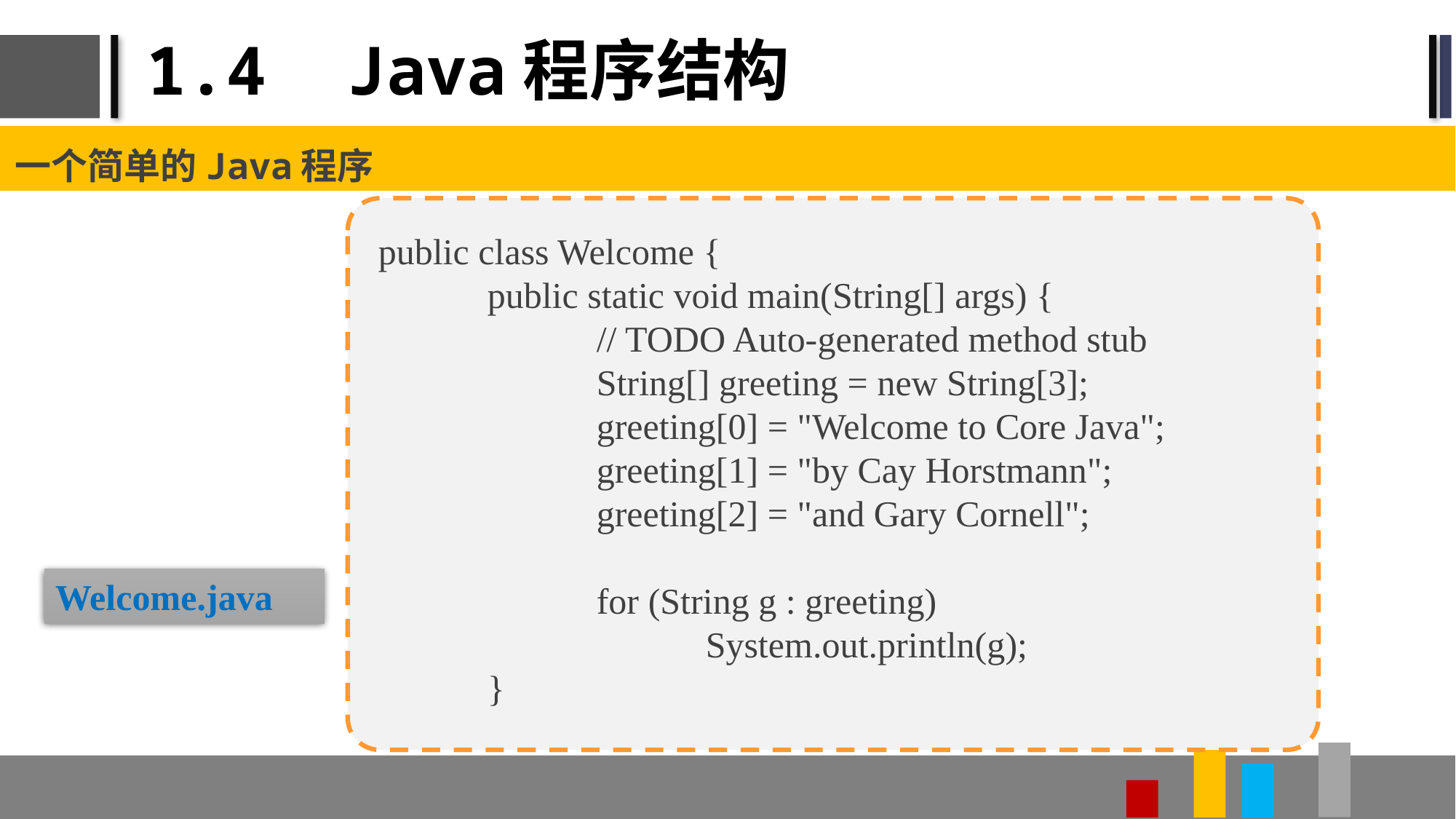

# 1.4  Java程序结构

一个简单的Java程序

public class Welcome {
	public static void main(String[] args) {
		// TODO Auto-generated method stub
		String[] greeting = new String[3];
		greeting[0] = "Welcome to Core Java";
		greeting[1] = "by Cay Horstmann";
		greeting[2] = "and Gary Cornell";

		for (String g : greeting)
			System.out.println(g);
	}

}

Welcome.java